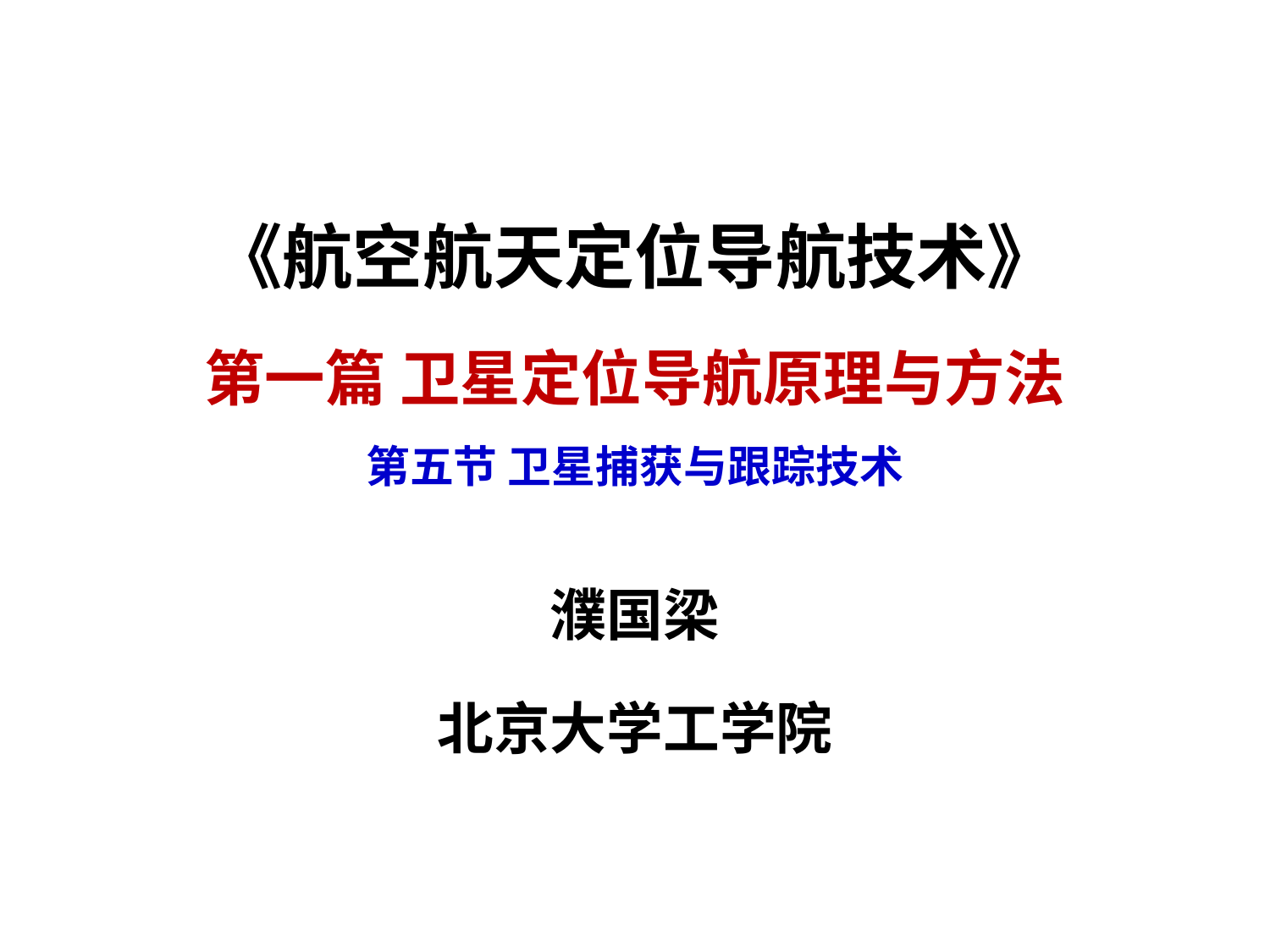

《航空航天定位导航技术》
# 第一篇 卫星定位导航原理与方法 第五节 卫星捕获与跟踪技术
濮国梁
北京大学工学院